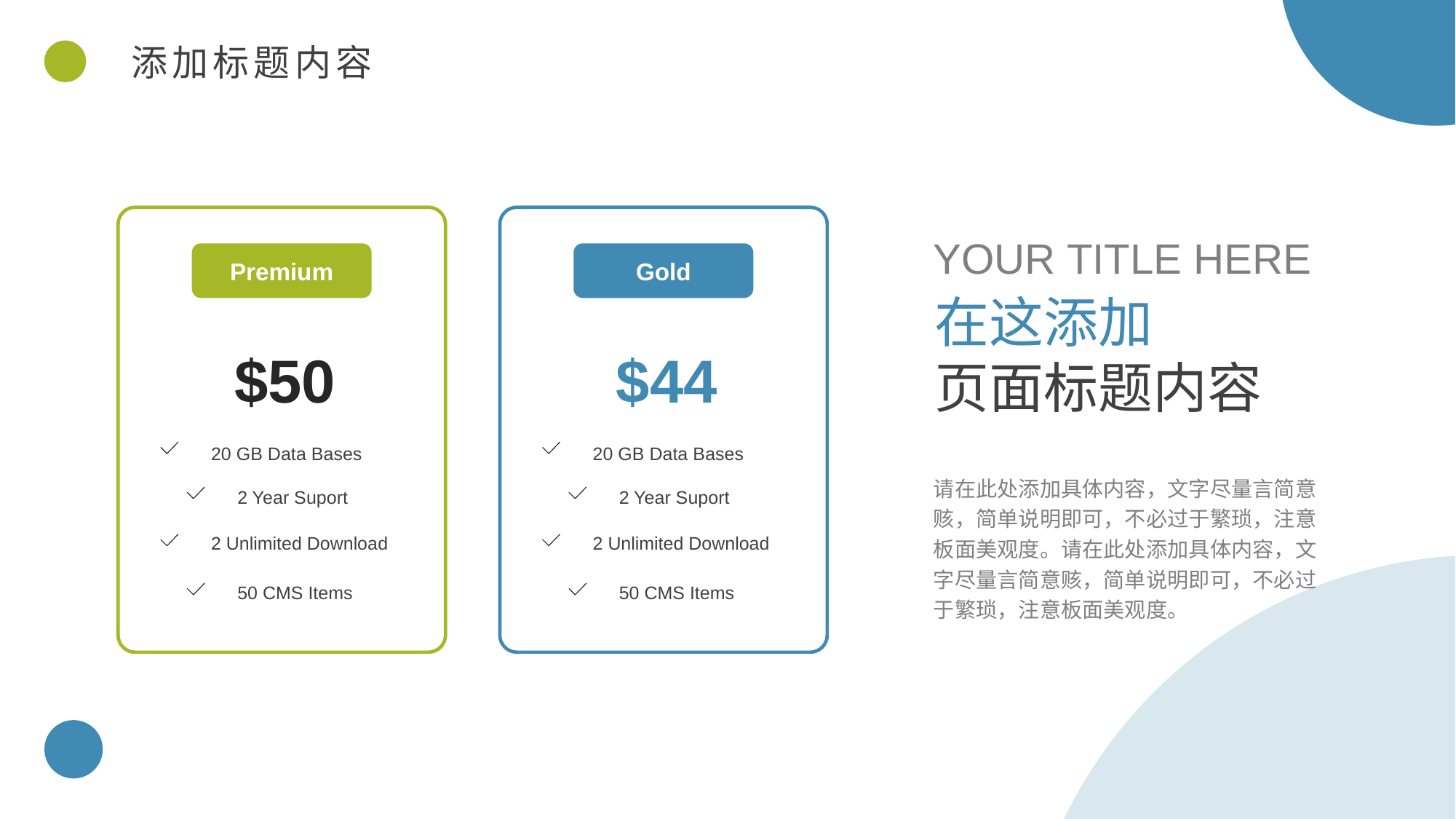

添加标题内容

YOUR TITLE HERE
Premium
Gold
在这添加
页面标题内容
$50
20 GB Data Bases

2 Year Suport

2 Unlimited Download

50 CMS Items

$44
20 GB Data Bases

2 Year Suport

2 Unlimited Download

50 CMS Items

请在此处添加具体内容，文字尽量言简意赅，简单说明即可，不必过于繁琐，注意板面美观度。请在此处添加具体内容，文字尽量言简意赅，简单说明即可，不必过于繁琐，注意板面美观度。